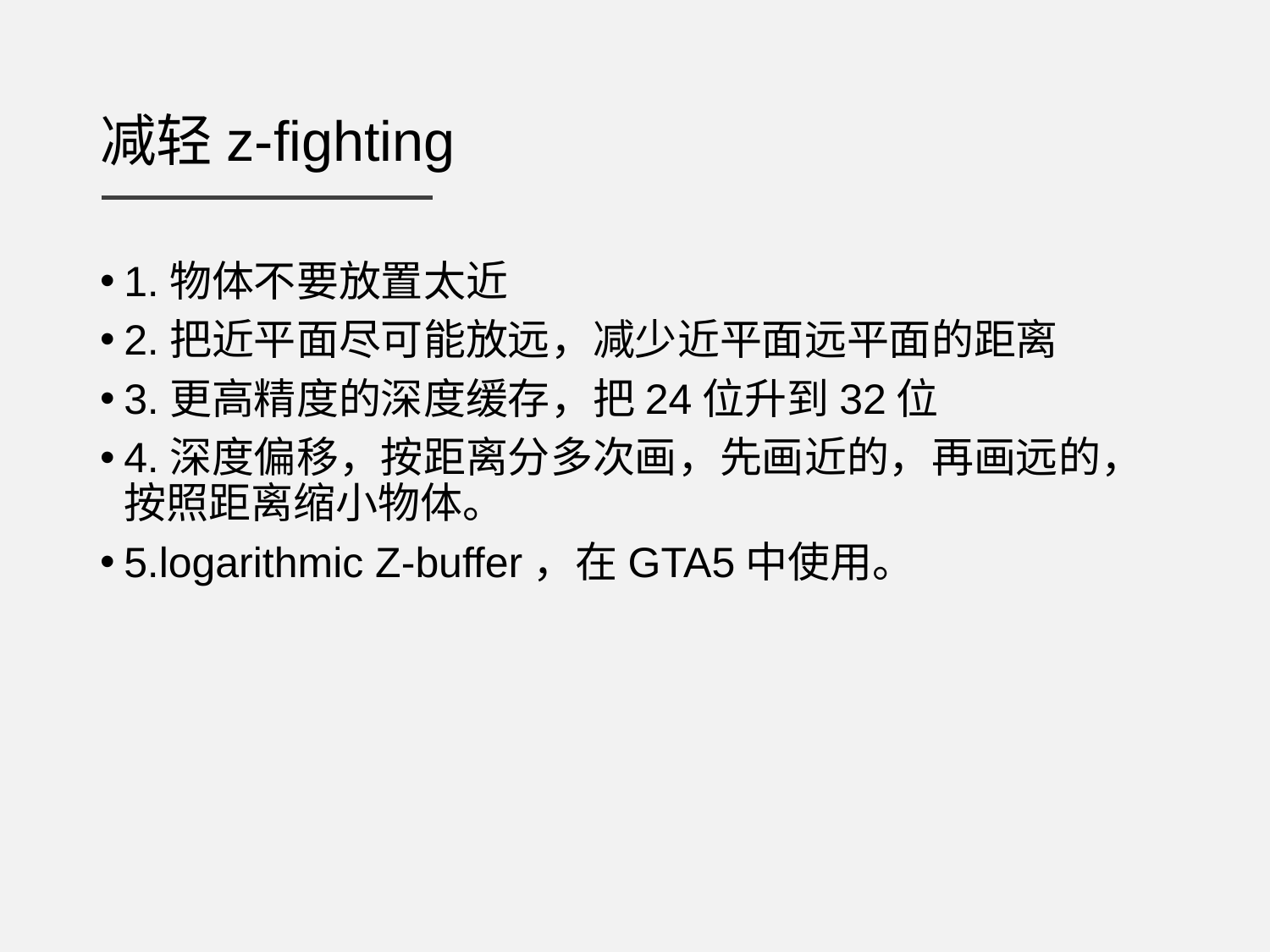

# 减轻z-fighting
1.物体不要放置太近
2.把近平面尽可能放远，减少近平面远平面的距离
3.更高精度的深度缓存，把24位升到32位
4.深度偏移，按距离分多次画，先画近的，再画远的，按照距离缩小物体。
5.logarithmic Z-buffer，在GTA5中使用。